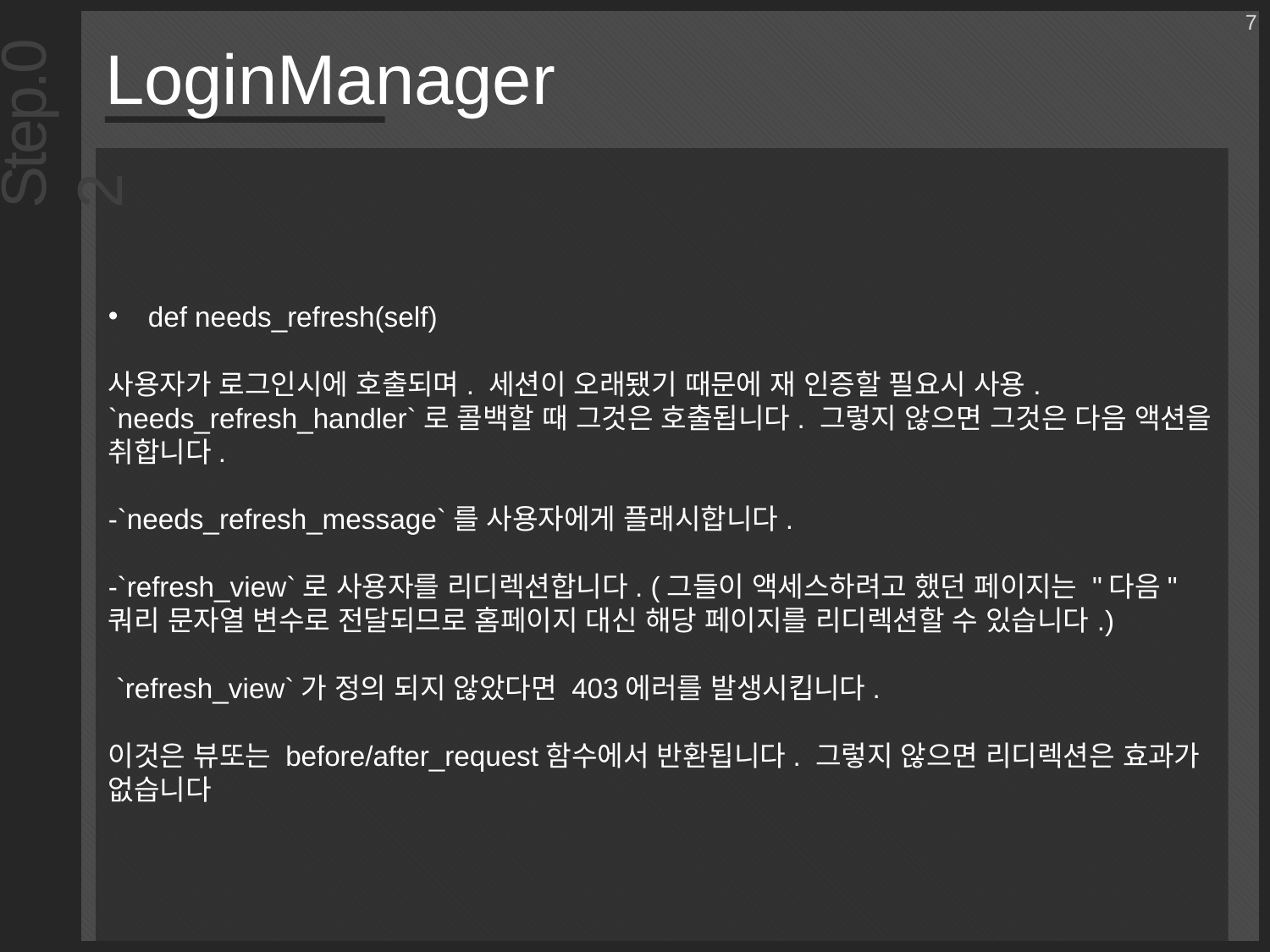

7

LoginManager
Step.02

def needs_refresh(self)

사용자가 로그인시에 호출되며. 세션이 오래됐기 때문에 재 인증할 필요시 사용.  `needs_refresh_handler`로 콜백할 때 그것은 호출됩니다. 그렇지 않으면 그것은 다음 액션을 취합니다.

-`needs_refresh_message`를 사용자에게 플래시합니다.

-`refresh_view`로 사용자를 리디렉션합니다. (그들이 액세스하려고 했던 페이지는 "다음" 쿼리 문자열 변수로 전달되므로 홈페이지 대신 해당 페이지를 리디렉션할 수 있습니다.)

 `refresh_view`가 정의 되지 않았다면 403에러를 발생시킵니다.

이것은 뷰또는 before/after_request함수에서 반환됩니다. 그렇지 않으면 리디렉션은 효과가 없습니다